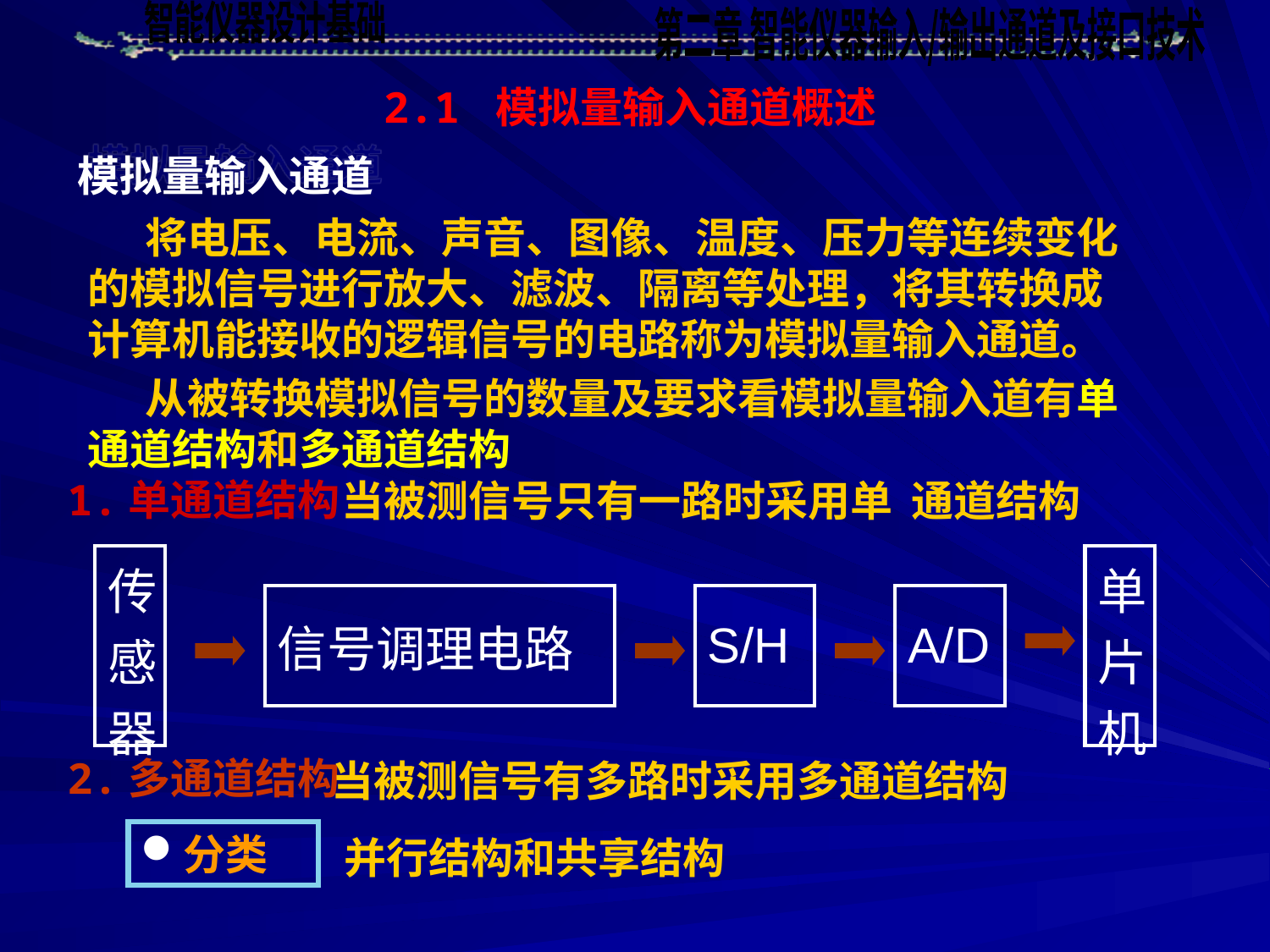

2.1 模拟量输入通道概述
模拟量输入通道
     将电压、电流、声音、图像、温度、压力等连续变化的模拟信号进行放大、滤波、隔离等处理，将其转换成计算机能接收的逻辑信号的电路称为模拟量输入通道。
     从被转换模拟信号的数量及要求看模拟量输入道有单通道结构和多通道结构
1.单通道结构
当被测信号只有一路时采用单  通道结构
| 传感器 |
| --- |
| 单片机 |
| --- |

| 信号调理电路 |
| --- |
| S/H |
| --- |
| A/D |
| --- |

2.多通道结构

当被测信号有多路时采用多通道结构
分类
并行结构和共享结构